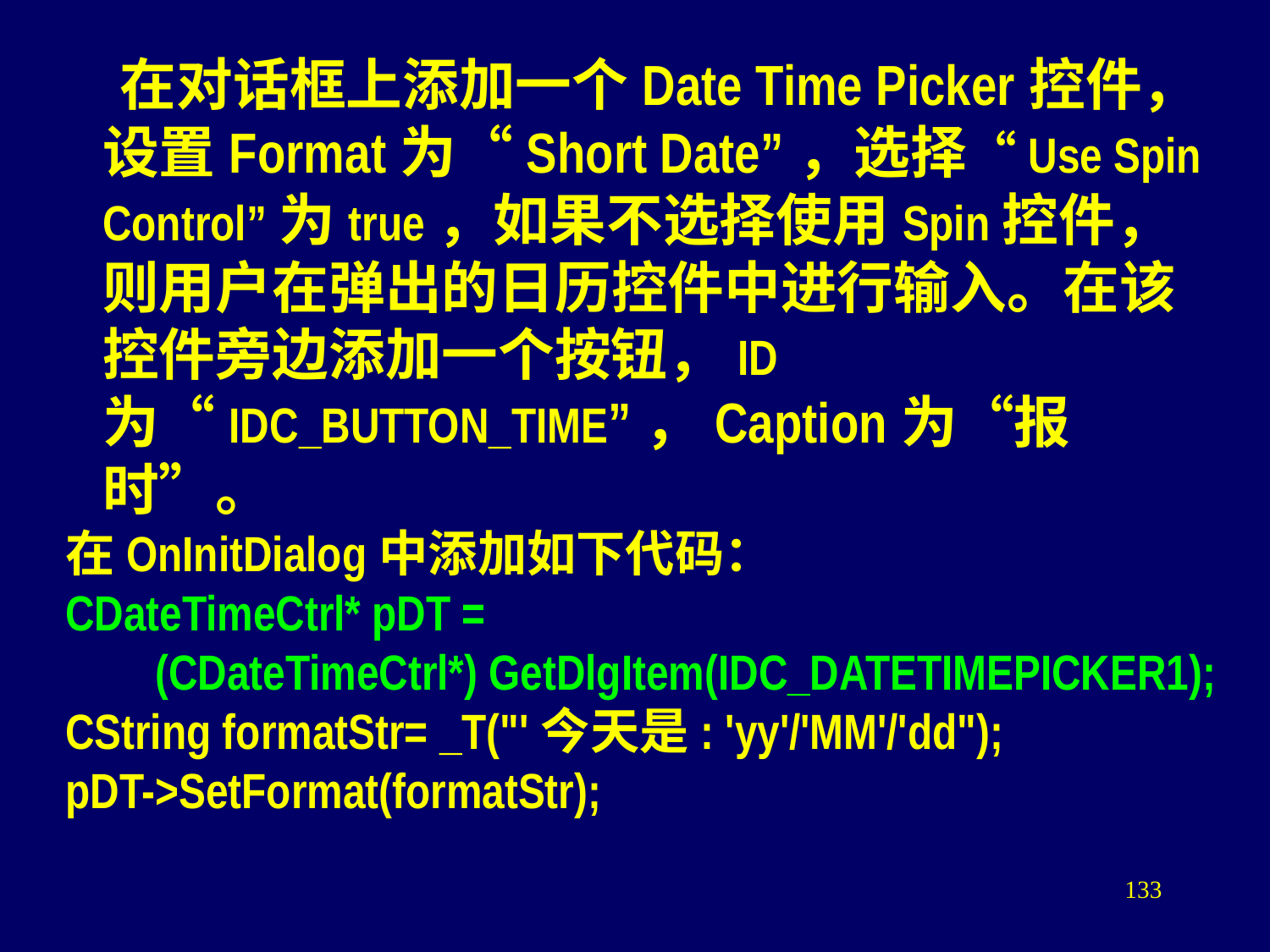

在对话框上添加一个Date Time Picker控件，设置Format为“Short Date”，选择“Use Spin Control”为true，如果不选择使用Spin控件，则用户在弹出的日历控件中进行输入。在该控件旁边添加一个按钮，ID为“IDC_BUTTON_TIME”，Caption为“报时”。
在OnInitDialog中添加如下代码：
CDateTimeCtrl* pDT =
        (CDateTimeCtrl*) GetDlgItem(IDC_DATETIMEPICKER1);
CString formatStr= _T("'今天是: 'yy'/'MM'/'dd");
pDT->SetFormat(formatStr);
133